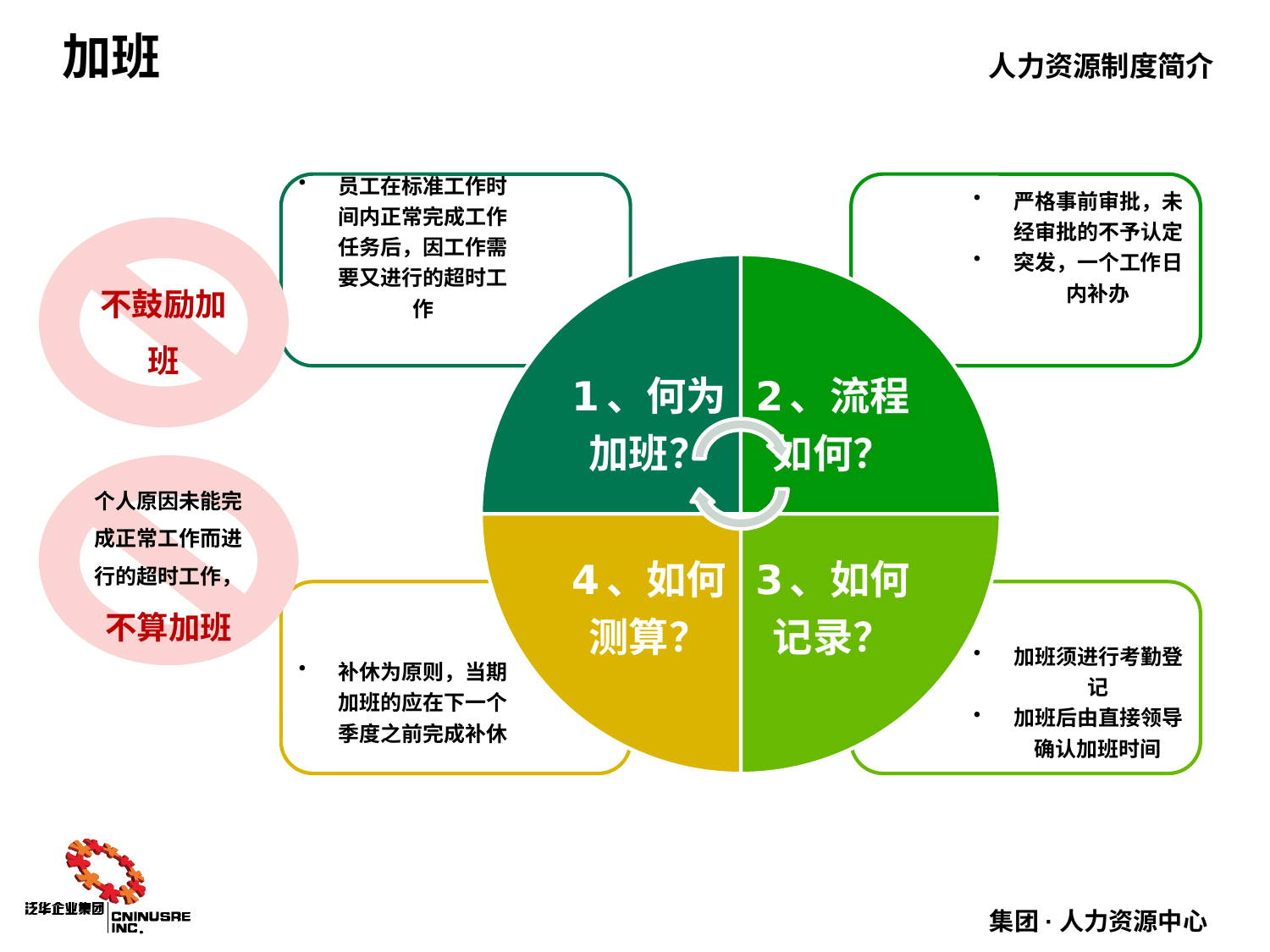

# 加班
员工在标准工作时间内正常完成工作任务后，因工作需要又进行的超时工作
严格事前审批，未经审批的不予认定
加班须进行考勤登记
突发，一个工作日内补办
加班后由直接领导确认加班时间
补休为原则，当期加班的应在下一个季度之前完成补休
不鼓励加班
个人原因未能完成正常工作而进行的超时工作，不算加班